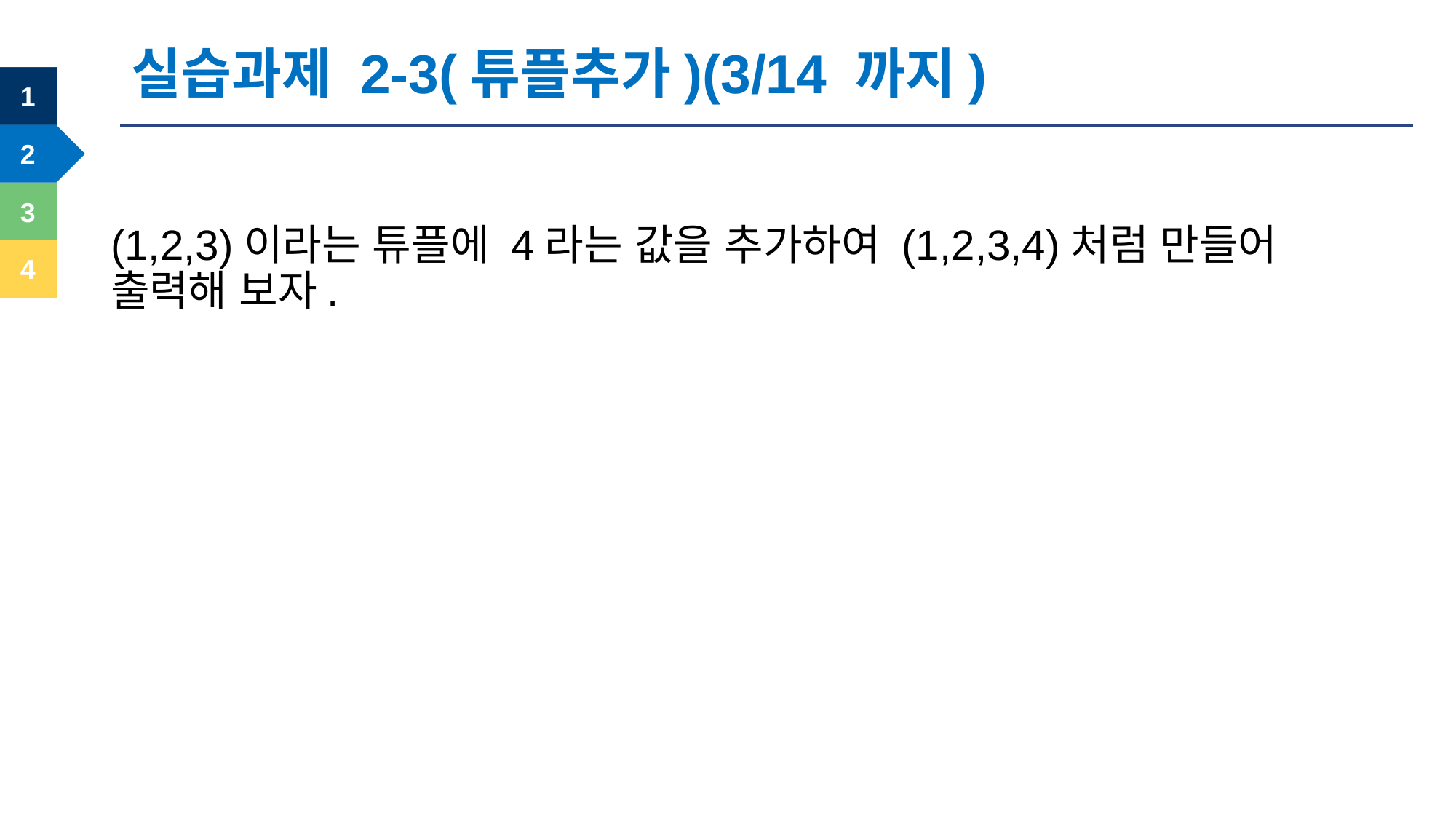

실습과제 2-3(튜플추가)(3/14 까지)
(1,2,3)이라는 튜플에 4라는 값을 추가하여 (1,2,3,4)처럼 만들어 출력해 보자.